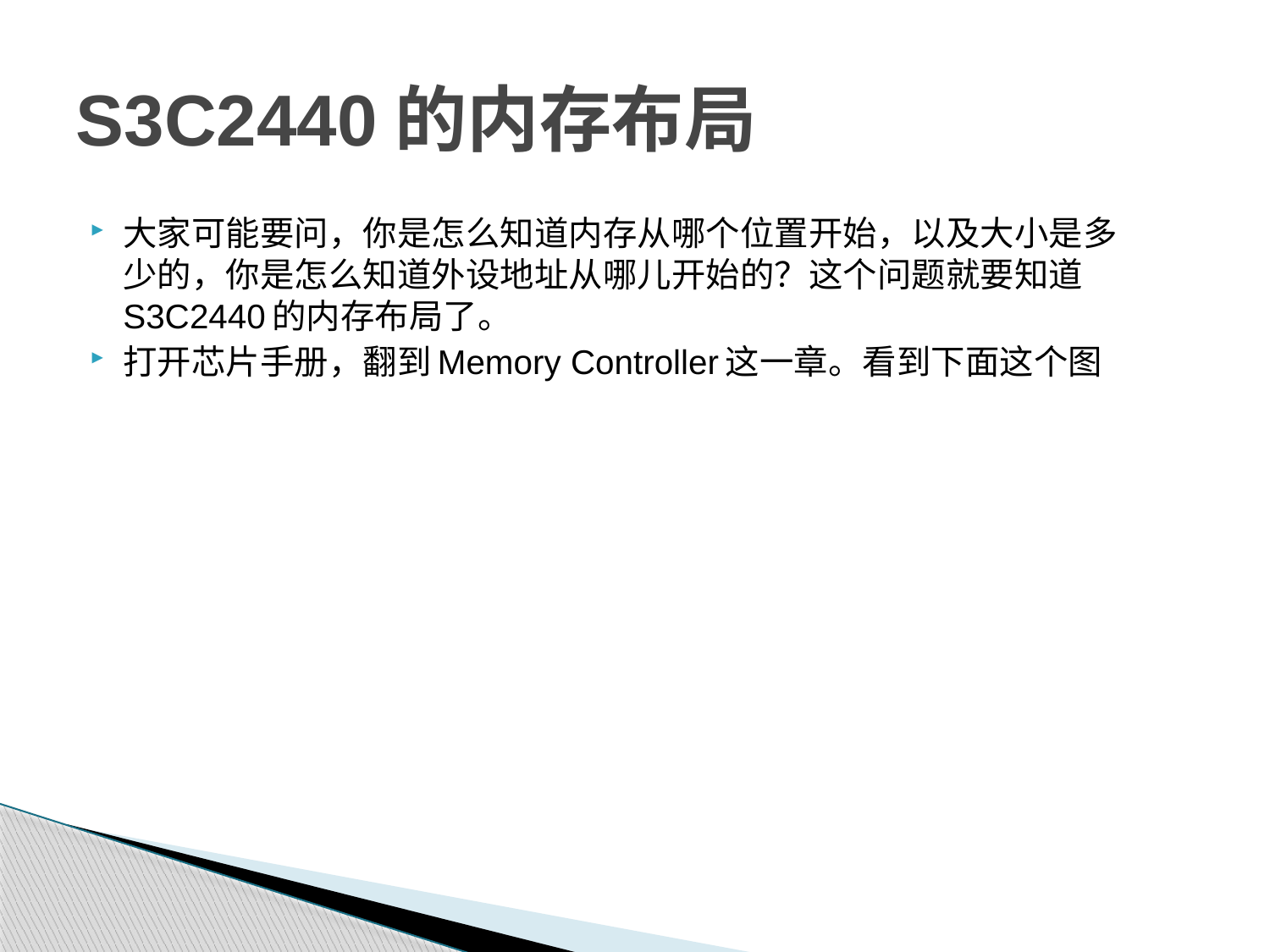

# S3C2440的内存布局
大家可能要问，你是怎么知道内存从哪个位置开始，以及大小是多少的，你是怎么知道外设地址从哪儿开始的？这个问题就要知道S3C2440的内存布局了。
打开芯片手册，翻到Memory Controller这一章。看到下面这个图